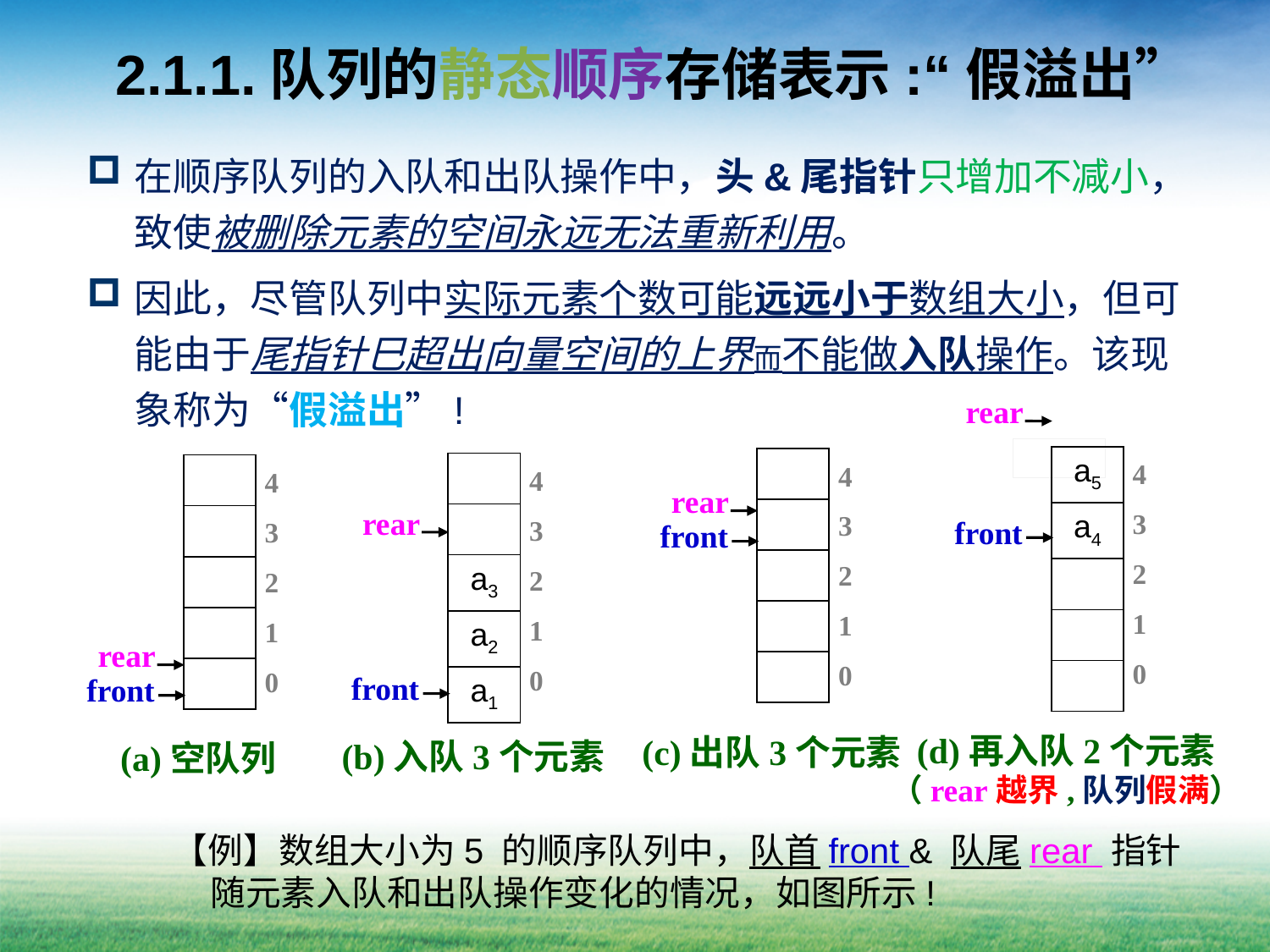

# 2.1.1.队列的静态顺序存储表示:“假溢出”
在顺序队列的入队和出队操作中，头&尾指针只增加不减小，致使被删除元素的空间永远无法重新利用。
因此，尽管队列中实际元素个数可能远远小于数组大小，但可能由于尾指针巳超出向量空间的上界而不能做入队操作。该现象称为“假溢出”!
rear

| a5 |
| --- |
| a4 |
|  |
|  |
|  |
|  |
| --- |
|  |
|  |
|  |
|  |
4
|  |
| --- |
|  |
| a3 |
| a2 |
| a1 |
4
|  |
| --- |
|  |
|  |
|  |
|  |
4
4
rear
rear
3
3
front
3
front

3

2
2
2
2
1
1
1
1
rear
0
0
0
0
front
front

(d)再入队2个元素
（rear越界,队列假满）
(c)出队3个元素
(b)入队3个元素
(a)空队列
【例】数组大小为5 的顺序队列中，队首front & 队尾rear 指针随元素入队和出队操作变化的情况，如图所示!